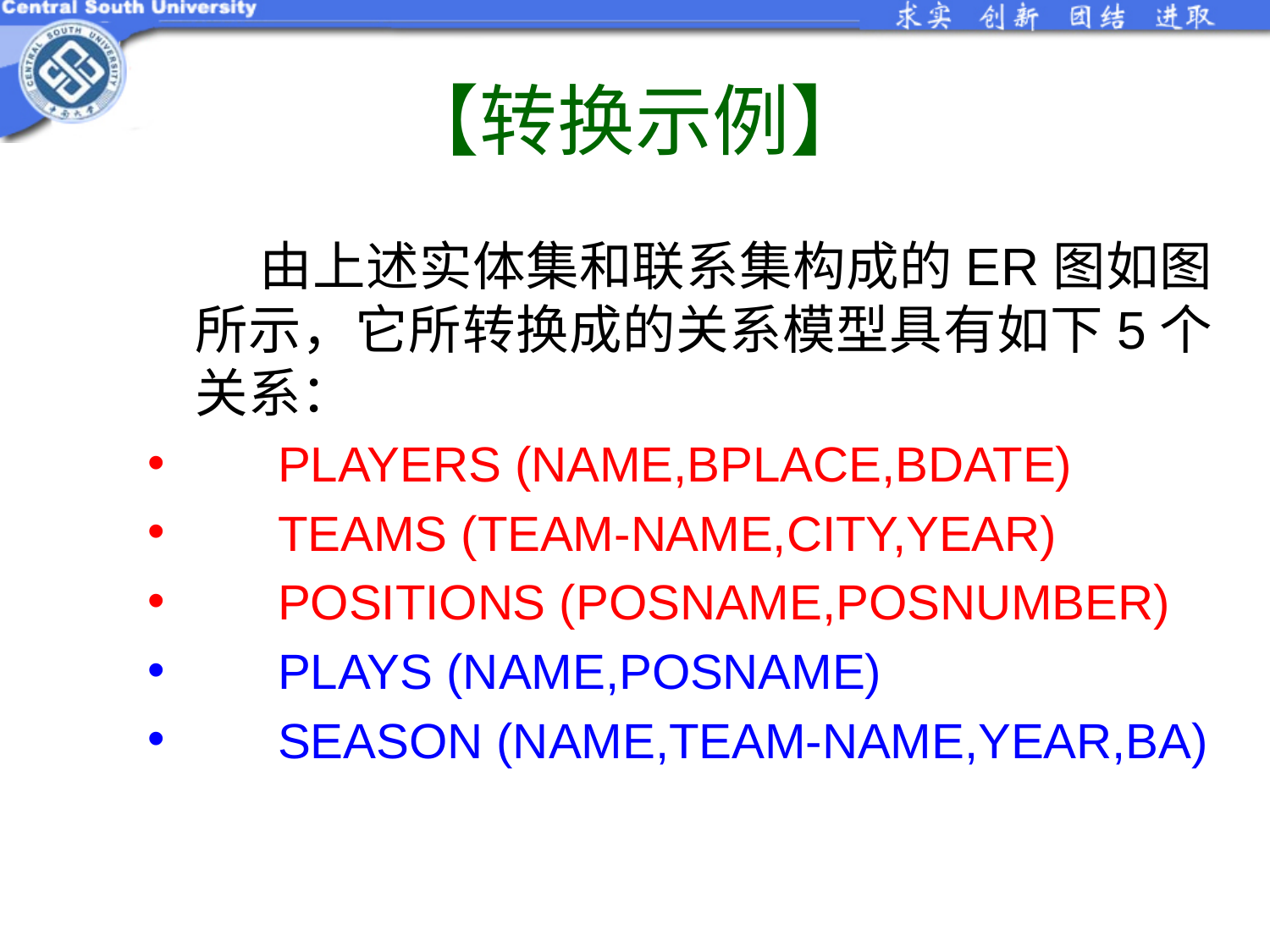

# 【转换示例】
        由上述实体集和联系集构成的ER图如图所示，它所转换成的关系模型具有如下5个关系：
      PLAYERS (NAME,BPLACE,BDATE)
      TEAMS (TEAM-NAME,CITY,YEAR)
      POSITIONS (POSNAME,POSNUMBER)
      PLAYS (NAME,POSNAME)
      SEASON (NAME,TEAM-NAME,YEAR,BA)